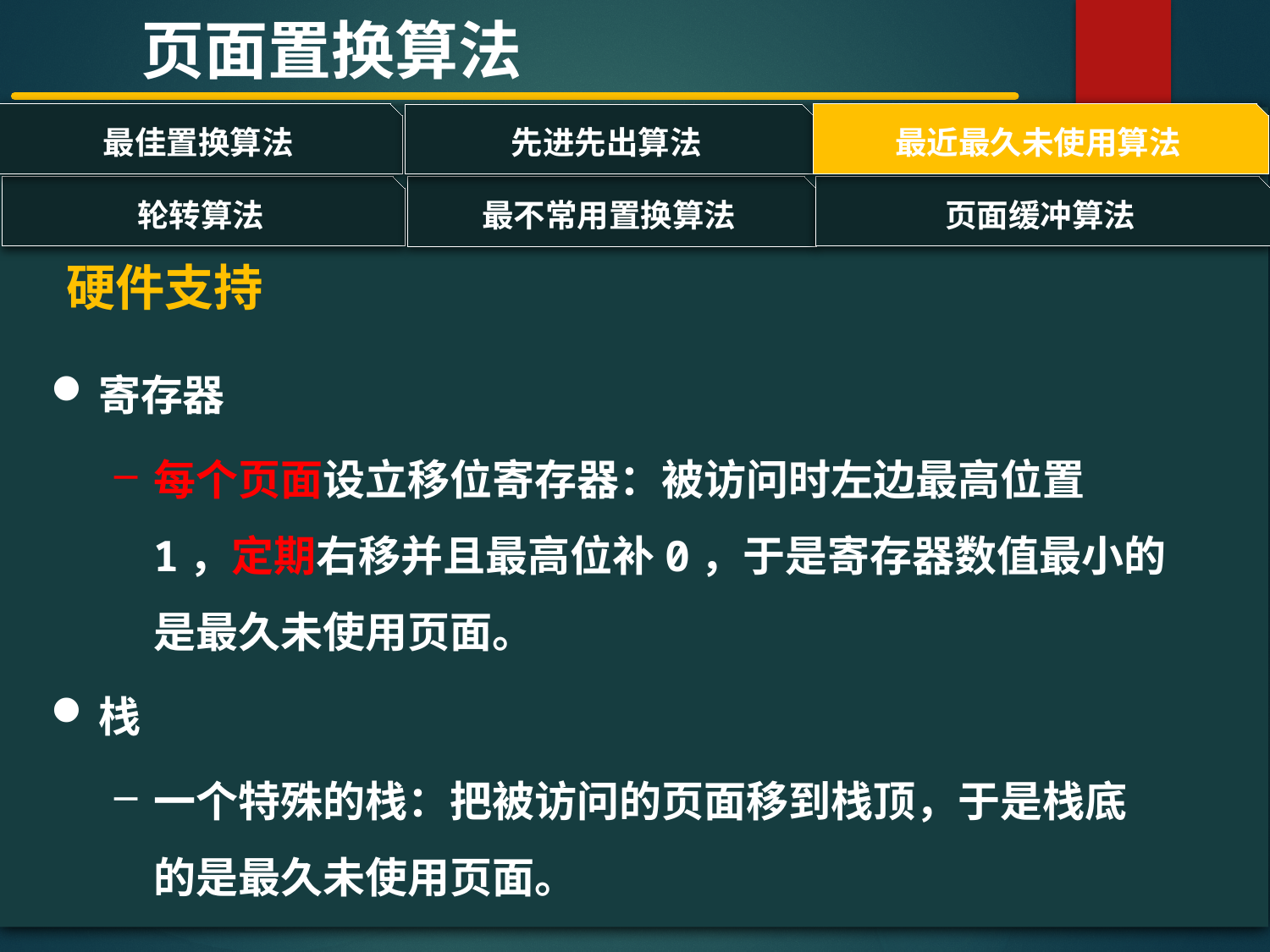

页面置换算法
最佳置换算法
最近最久未使用算法
先进先出算法
轮转算法
页面缓冲算法
最不常用置换算法
#
硬件支持
寄存器
每个页面设立移位寄存器：被访问时左边最高位置1，定期右移并且最高位补0，于是寄存器数值最小的是最久未使用页面。
栈
一个特殊的栈：把被访问的页面移到栈顶，于是栈底的是最久未使用页面。